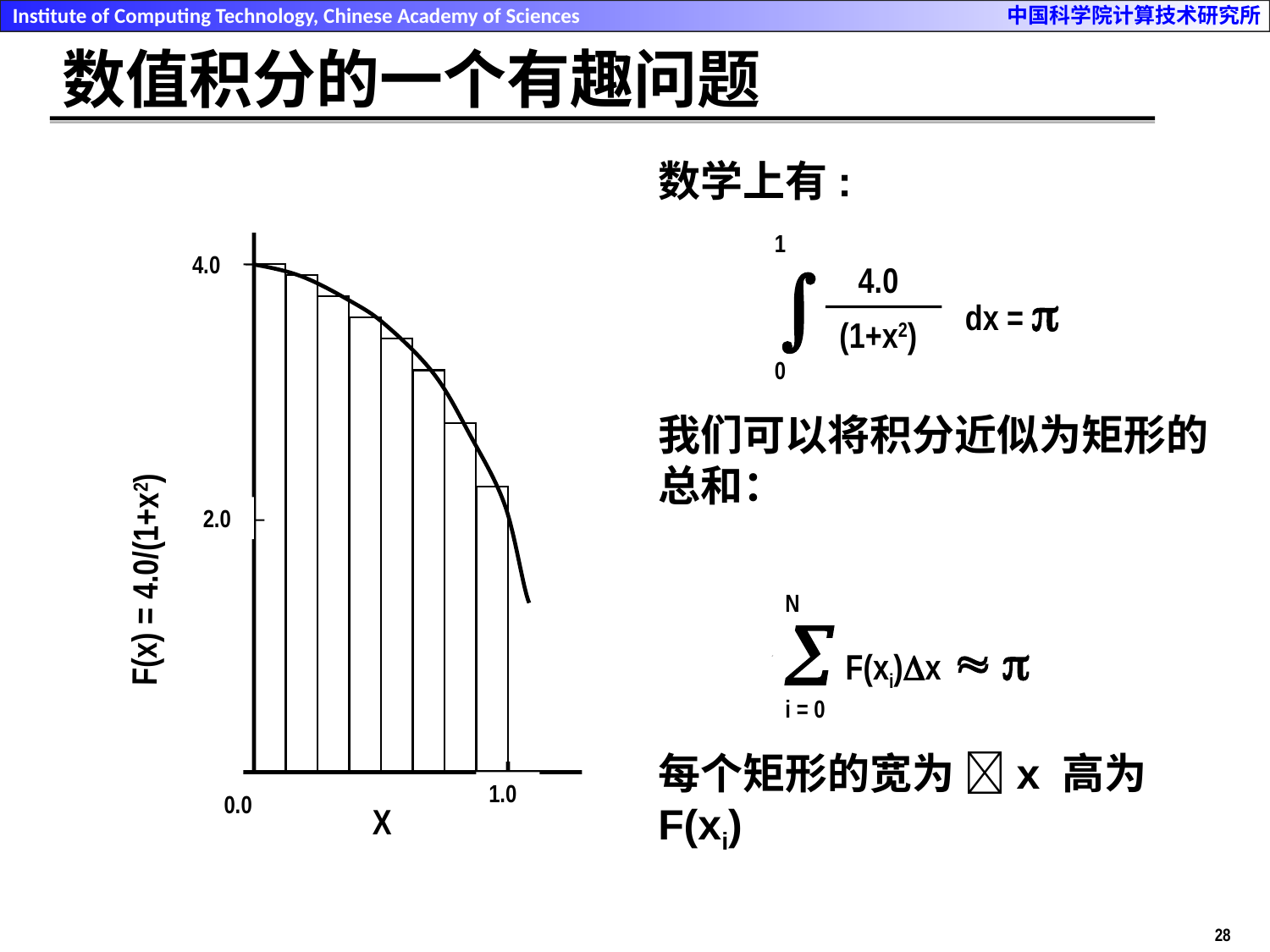

# 数值积分的一个有趣问题
数学上有:
1
∫
4.0
dx = π
(1+x2)

0
我们可以将积分近似为矩形的总和：
N
∑ F(xi)Δx ≈ π

i = 0
每个矩形的宽为 Δx 高为 F(xi)

4.0

2.0

F(x) = 4.0/(1+x2)

1.0
0.0
X